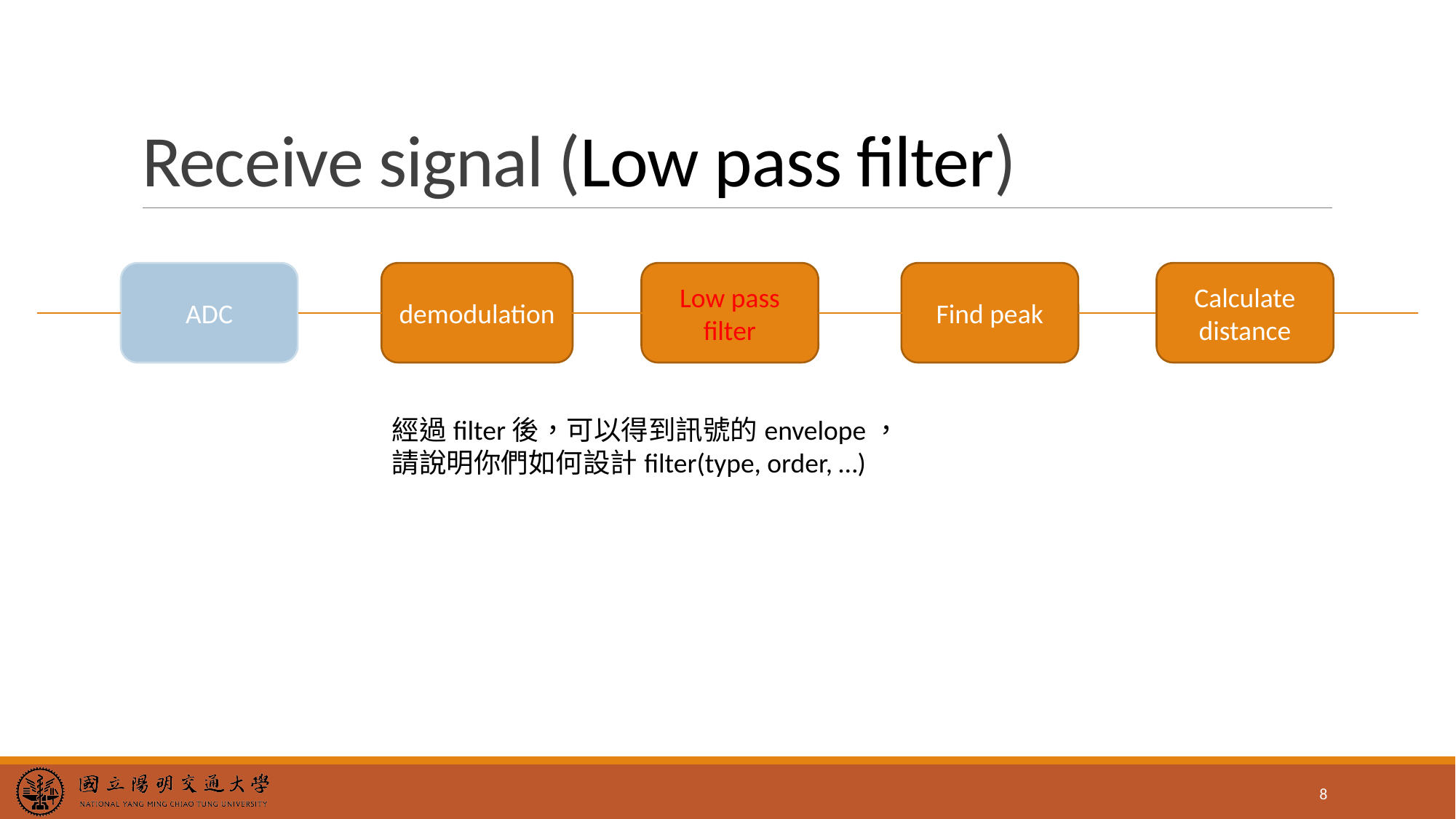

# Receive signal (Low pass filter)
demodulation
Low pass filter
Find peak
ADC
Calculate
distance
經過filter後，可以得到訊號的envelope，
請說明你們如何設計filter(type, order, …)
8